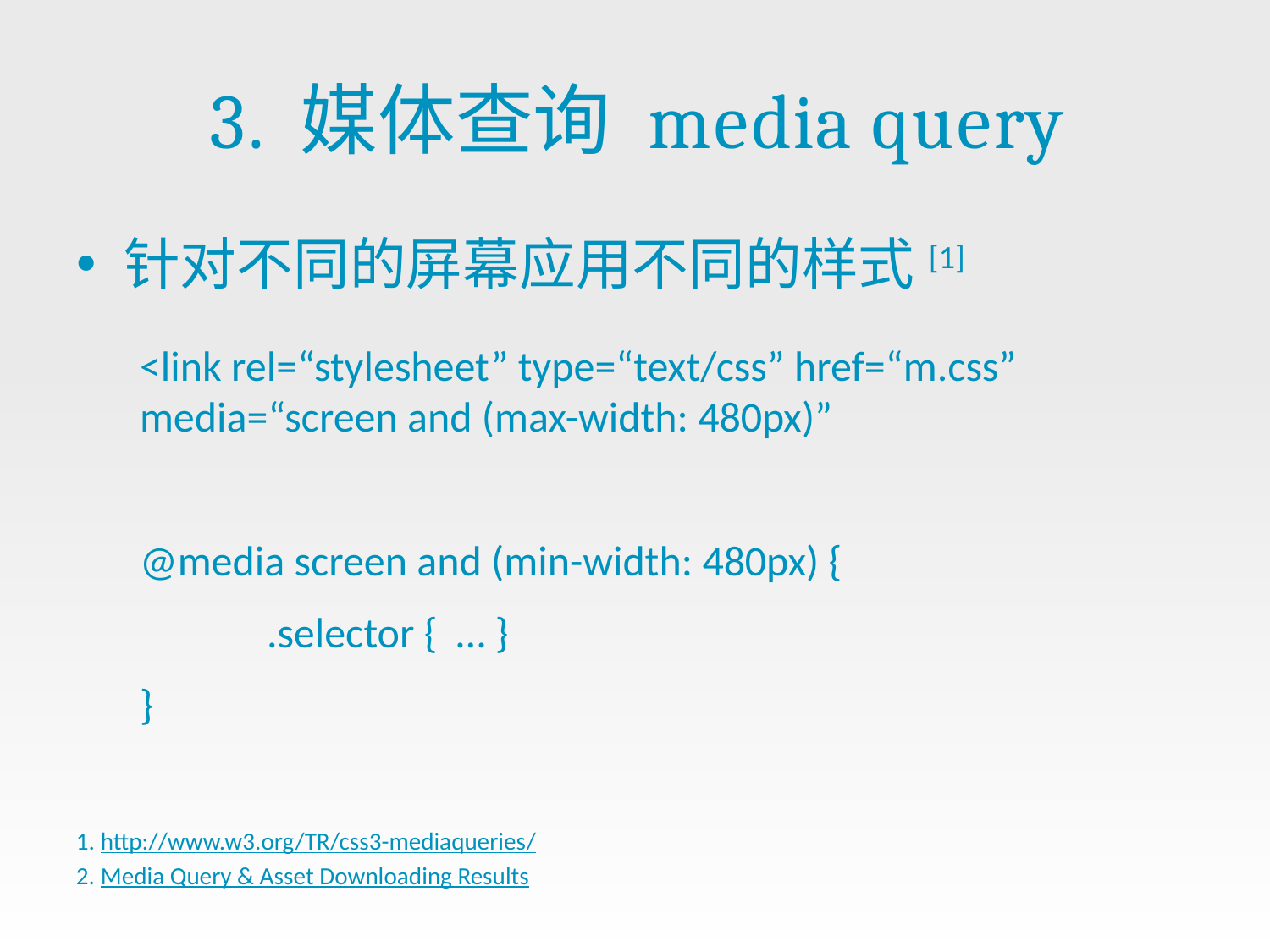

# 3. 媒体查询 media query
针对不同的屏幕应用不同的样式[1]
<link rel=“stylesheet” type=“text/css” href=“m.css” media=“screen and (max-width: 480px)”

@media screen and (min-width: 480px) {
	.selector {  … }
}
http://www.w3.org/TR/css3-mediaqueries/
Media Query & Asset Downloading Results